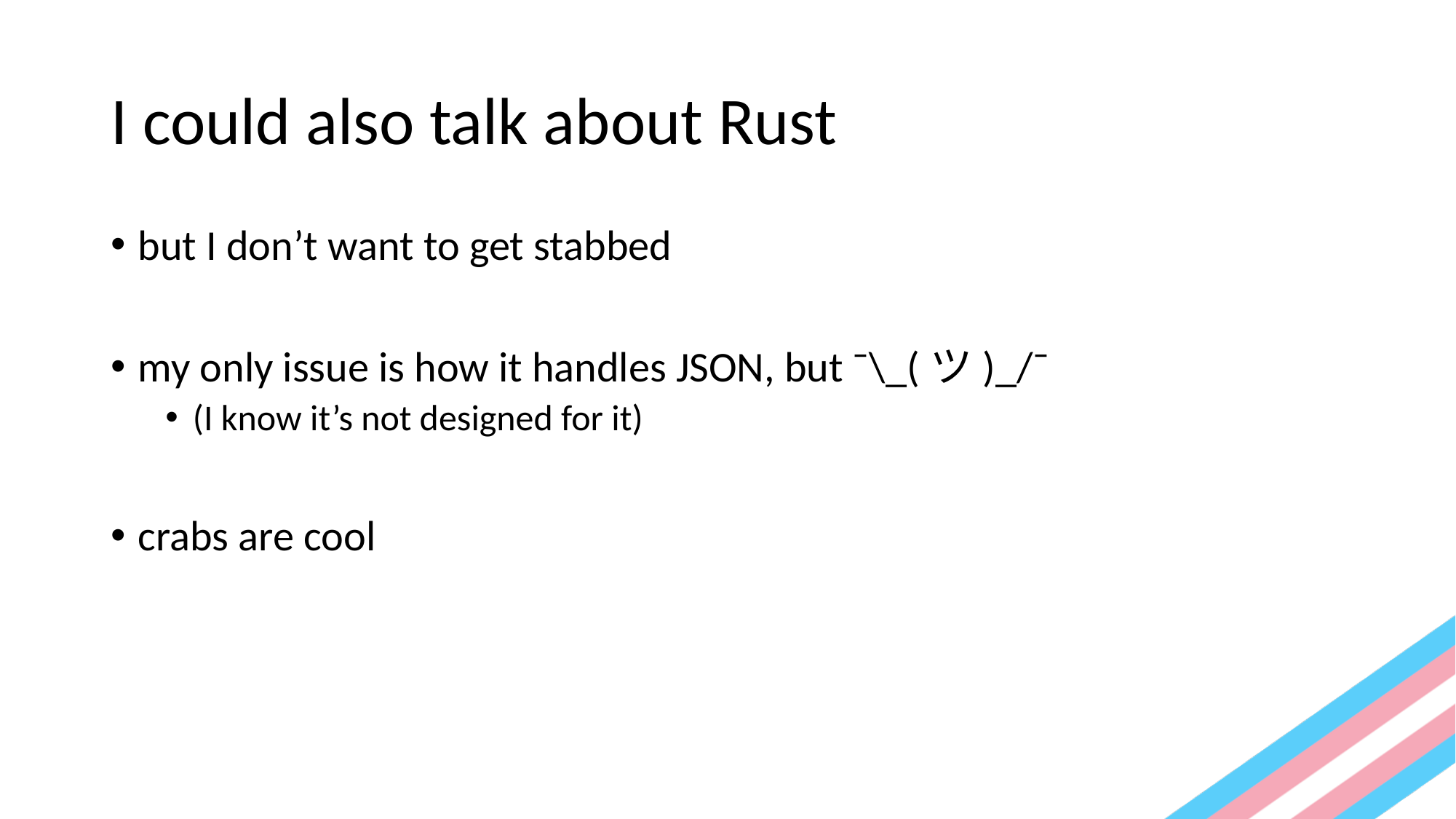

# I could also talk about Rust
but I don’t want to get stabbed

my only issue is how it handles JSON, but ¯\_(ツ)_/¯
(I know it’s not designed for it)

crabs are cool